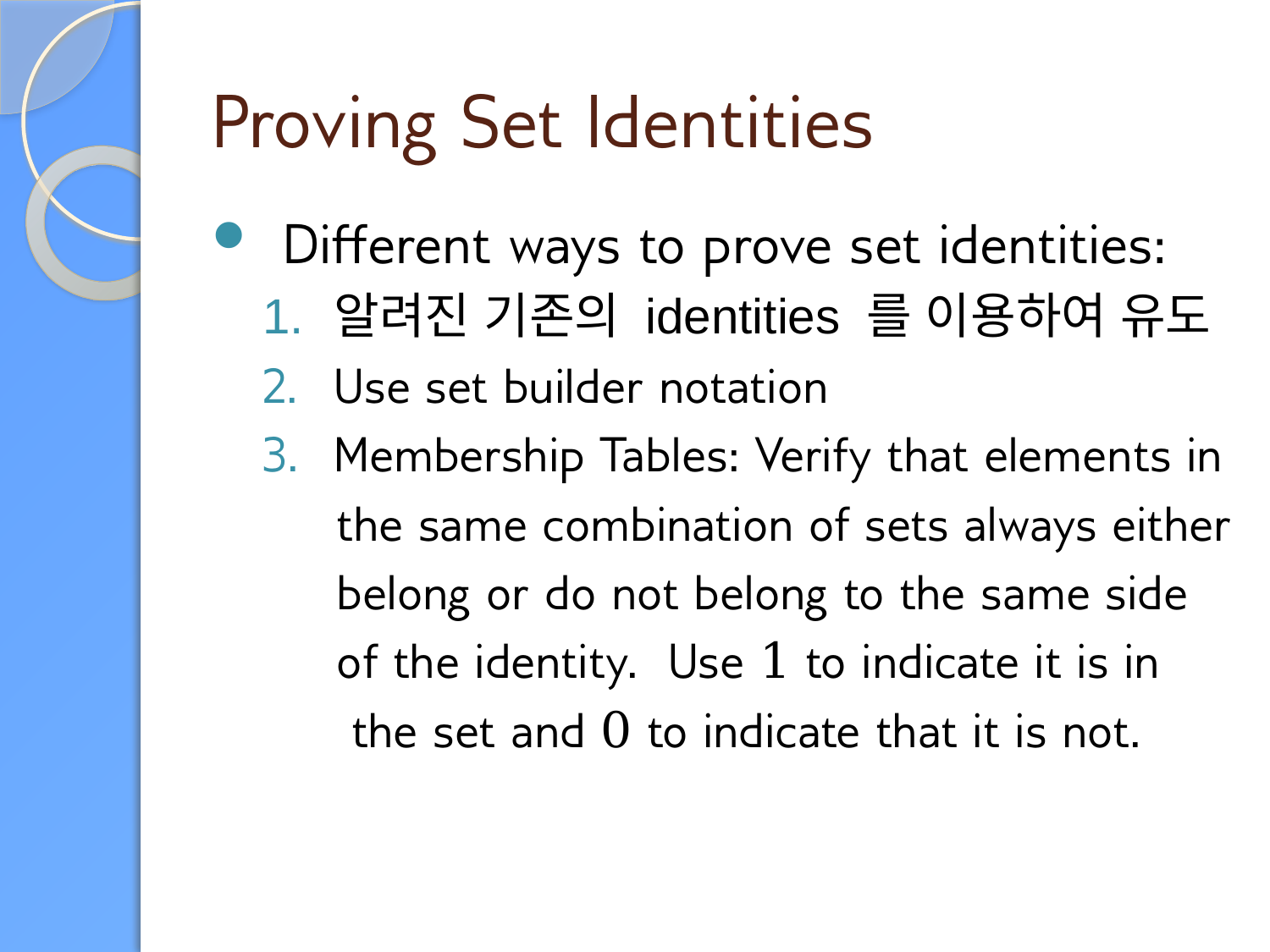

# Proving Set Identities
Different ways to prove set identities:
알려진 기존의 identities 를 이용하여 유도
Use set builder notation
Membership Tables: Verify that elements in
     the same combination of sets always either
     belong or do not belong to the same side
     of the identity.  Use 1 to indicate it is in
      the set and 0 to indicate that it is not.